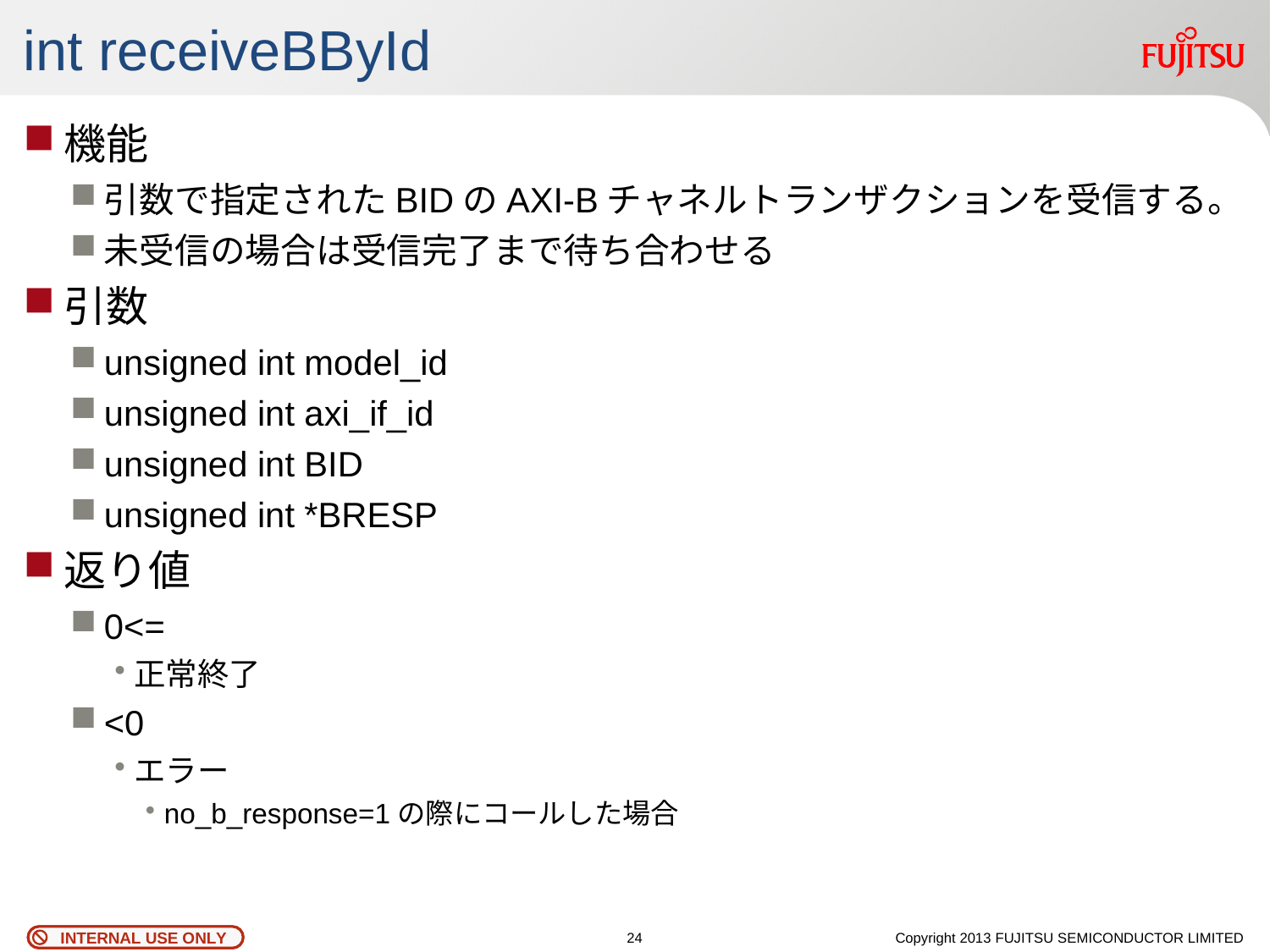

# int receiveBById
機能
引数で指定されたBIDのAXI-Bチャネルトランザクションを受信する。
未受信の場合は受信完了まで待ち合わせる
引数
unsigned int model_id
unsigned int axi_if_id
unsigned int BID
unsigned int *BRESP
返り値
0<=
正常終了
<0
エラー
no_b_response=1の際にコールした場合

24
Copyright 2013 FUJITSU SEMICONDUCTOR LIMITED